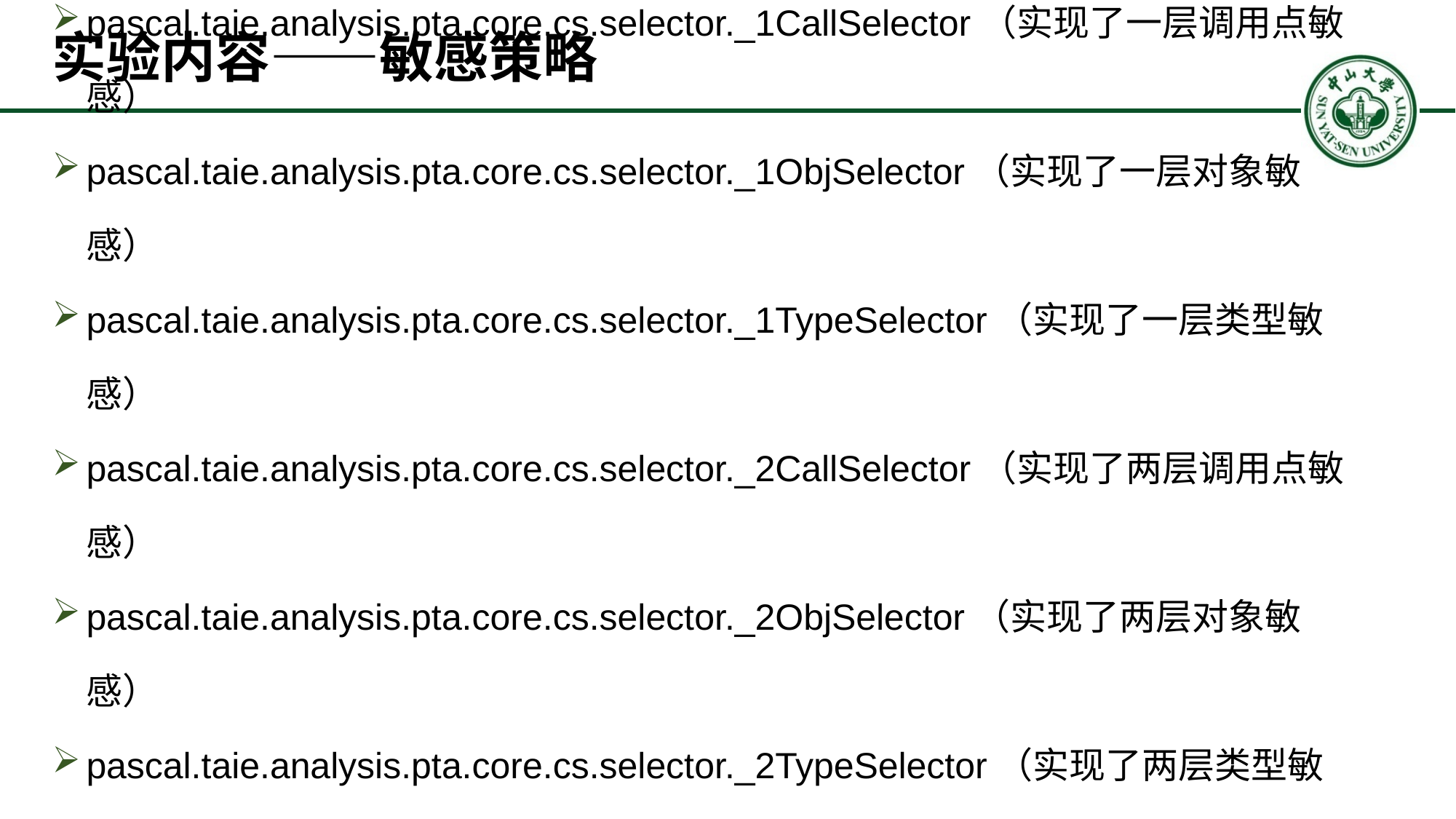

# 实验内容——敏感策略
具体任务
pascal.taie.analysis.pta.core.cs.selector._1CallSelector（实现了一层调用点敏感）
pascal.taie.analysis.pta.core.cs.selector._1ObjSelector（实现了一层对象敏感）
pascal.taie.analysis.pta.core.cs.selector._1TypeSelector（实现了一层类型敏感）
pascal.taie.analysis.pta.core.cs.selector._2CallSelector（实现了两层调用点敏感）
pascal.taie.analysis.pta.core.cs.selector._2ObjSelector（实现了两层对象敏感）
pascal.taie.analysis.pta.core.cs.selector._2TypeSelector（实现了两层类型敏感）
每个 selector 中都需要完成三个 API：两个 selectContext() 方法和一个 selectHeapContext() 方法